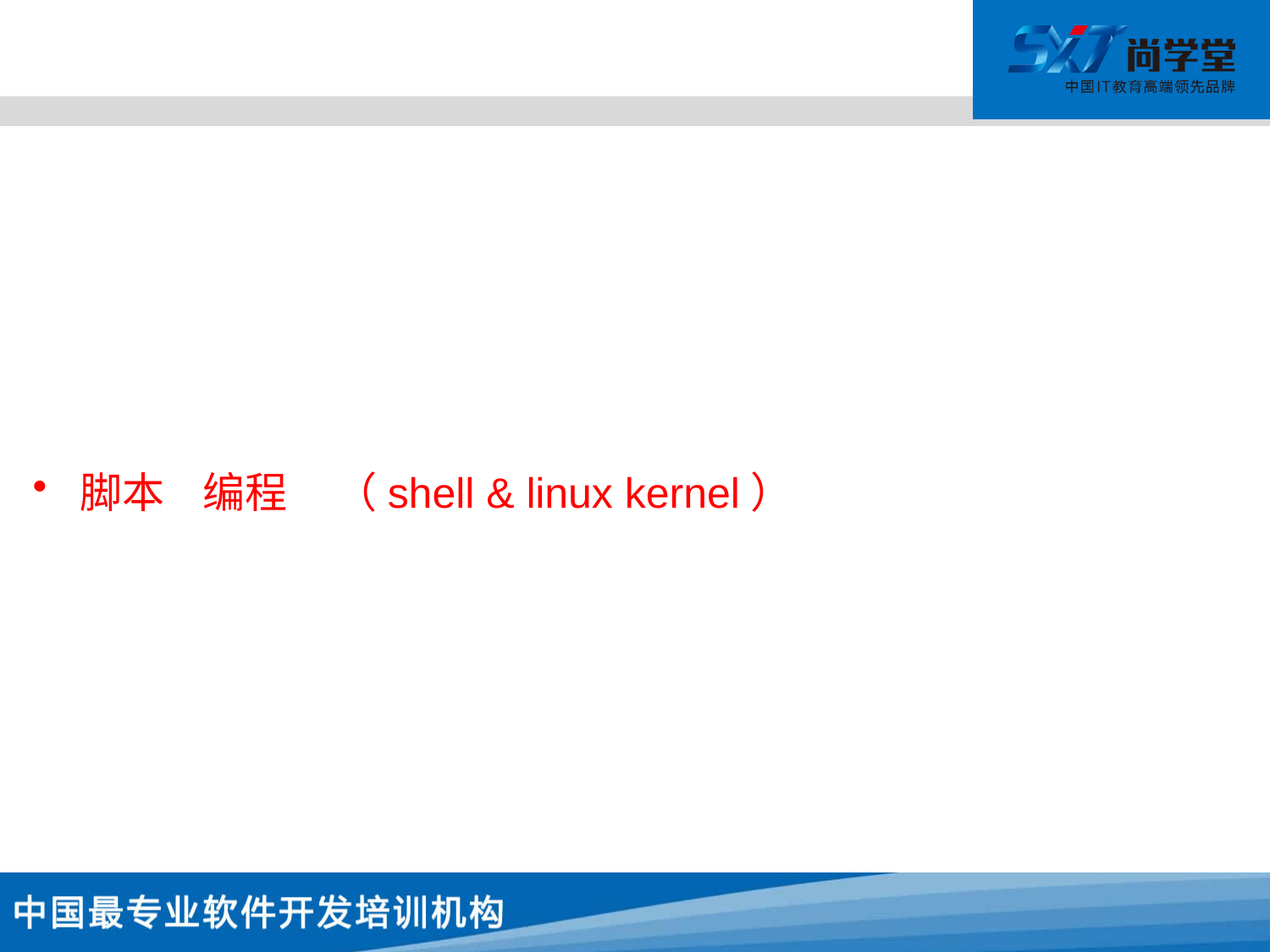

#
脚本    编程     （shell & linux kernel）